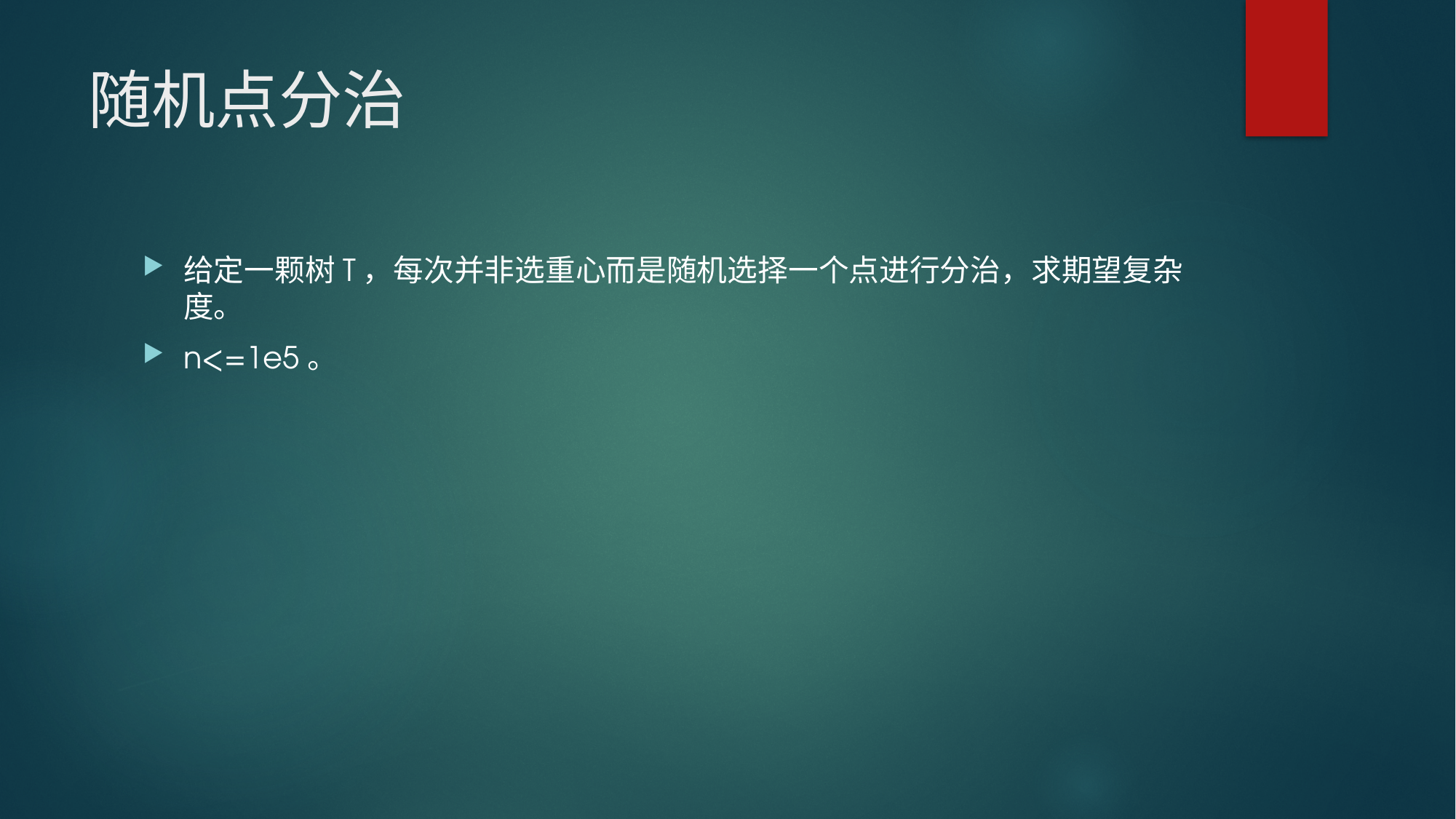

# 随机点分治
给定一颗树T，每次并非选重心而是随机选择一个点进行分治，求期望复杂度。
n<=1e5。